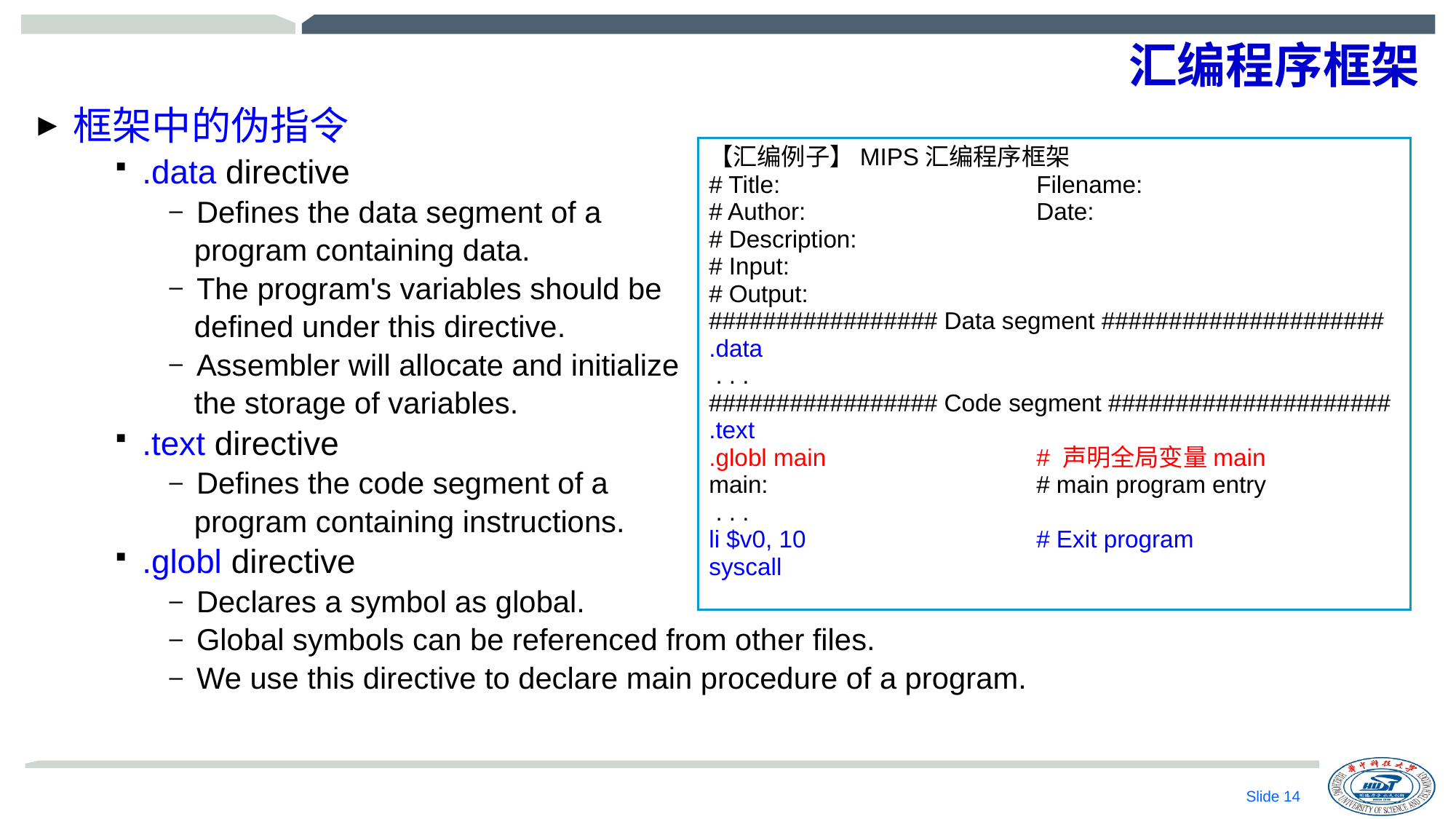

# 汇编程序框架
框架中的伪指令
.data directive
Defines the data segment of a
   program containing data.
The program's variables should be
   defined under this directive.
Assembler will allocate and initialize
   the storage of variables.
.text directive
Defines the code segment of a
   program containing instructions.
.globl directive
Declares a symbol as global.
Global symbols can be referenced from other files.
We use this directive to declare main procedure of a program.
【汇编例子】MIPS汇编程序框架
# Title:			Filename:
# Author:			Date:
# Description:
# Input:
# Output:
################# Data segment #####################
.data
 . . .
################# Code segment #####################
.text
.globl main		# 声明全局变量main
main:			# main program entry
 . . .
li $v0, 10			# Exit program
syscall
Slide 14